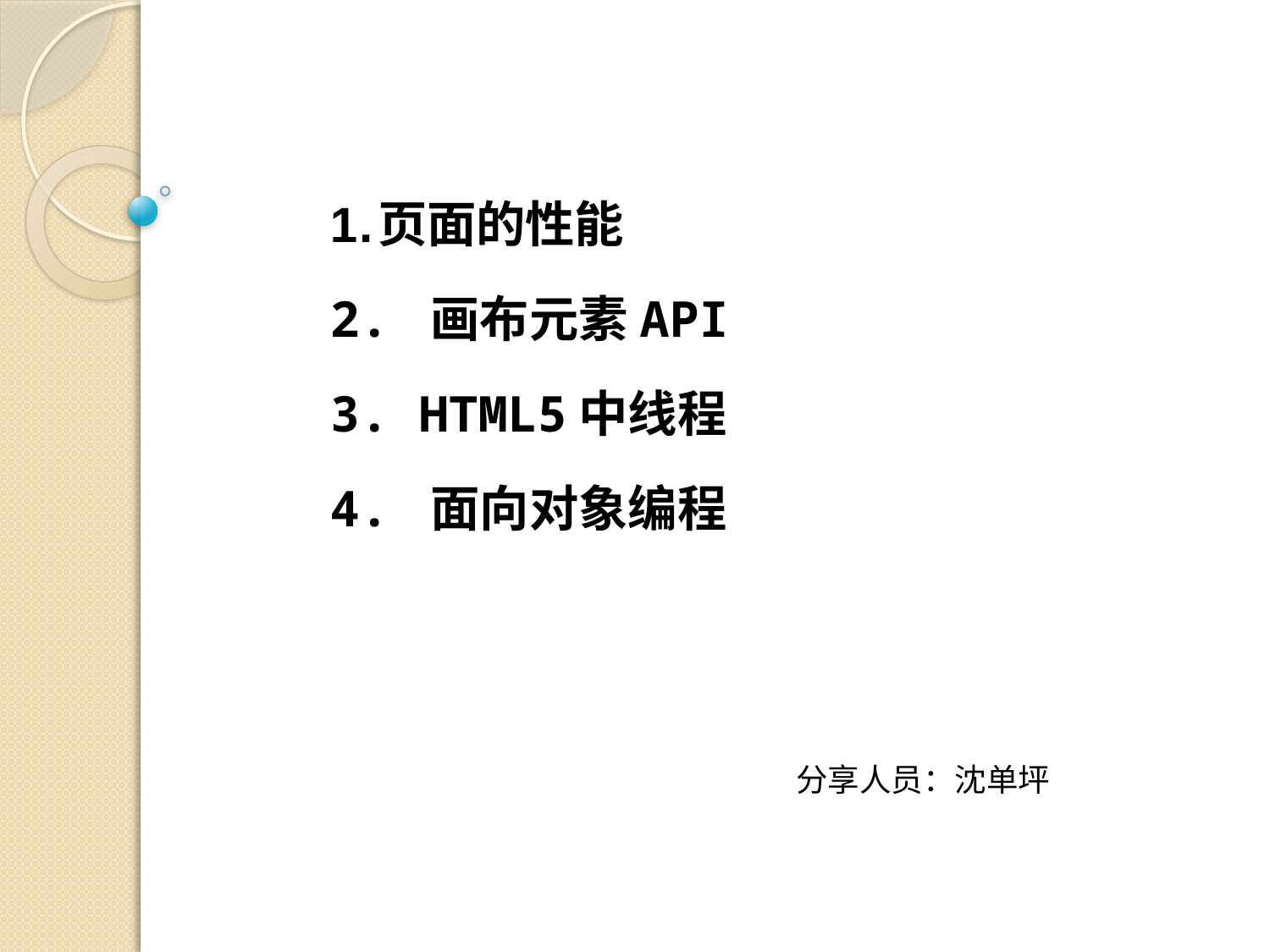

页面的性能

2. 画布元素API

3. HTML5中线程

4. 面向对象编程
分享人员：沈单坪